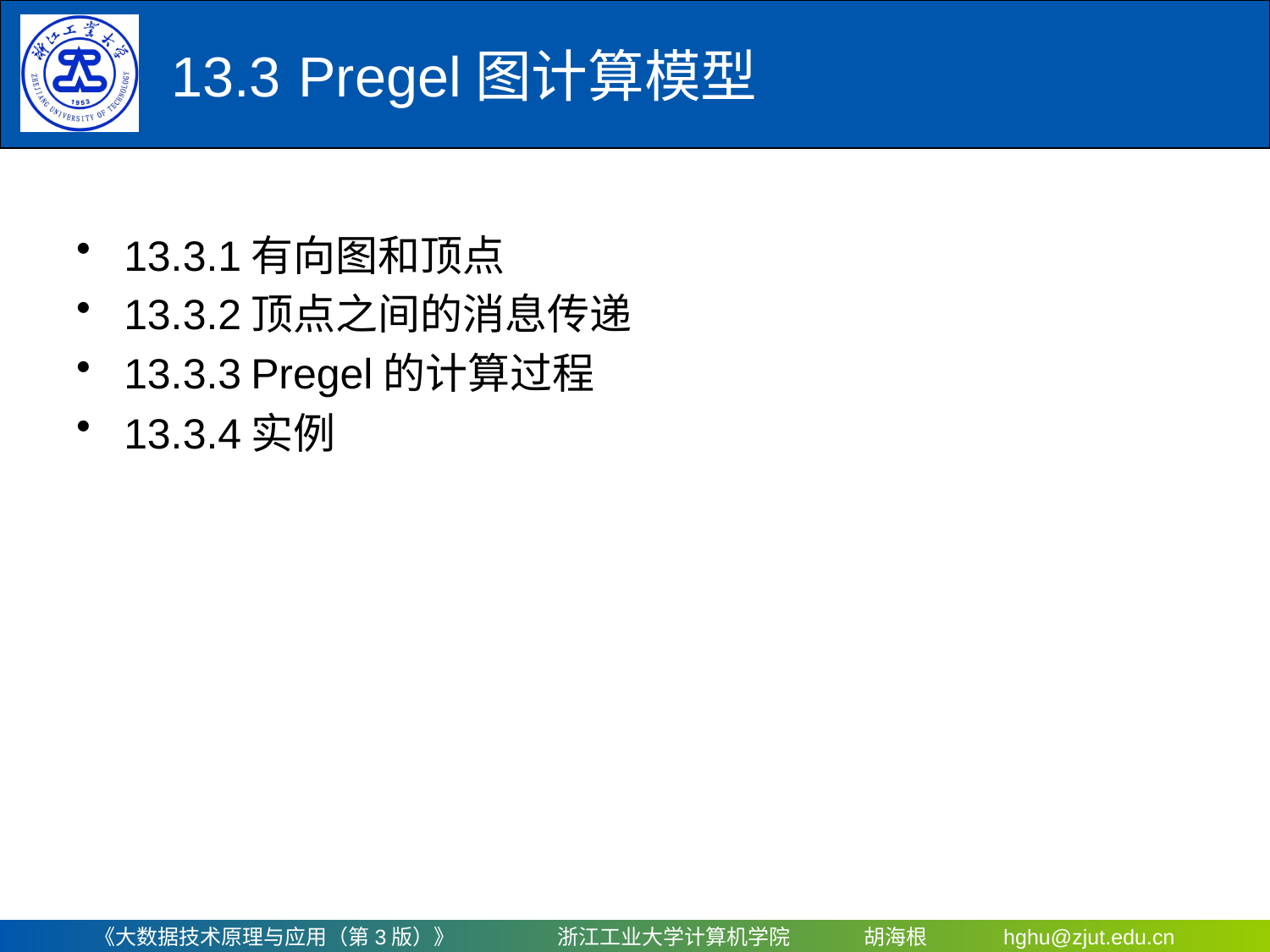

# 13.3	Pregel图计算模型
13.3.1	有向图和顶点
13.3.2	顶点之间的消息传递
13.3.3	Pregel的计算过程
13.3.4	实例